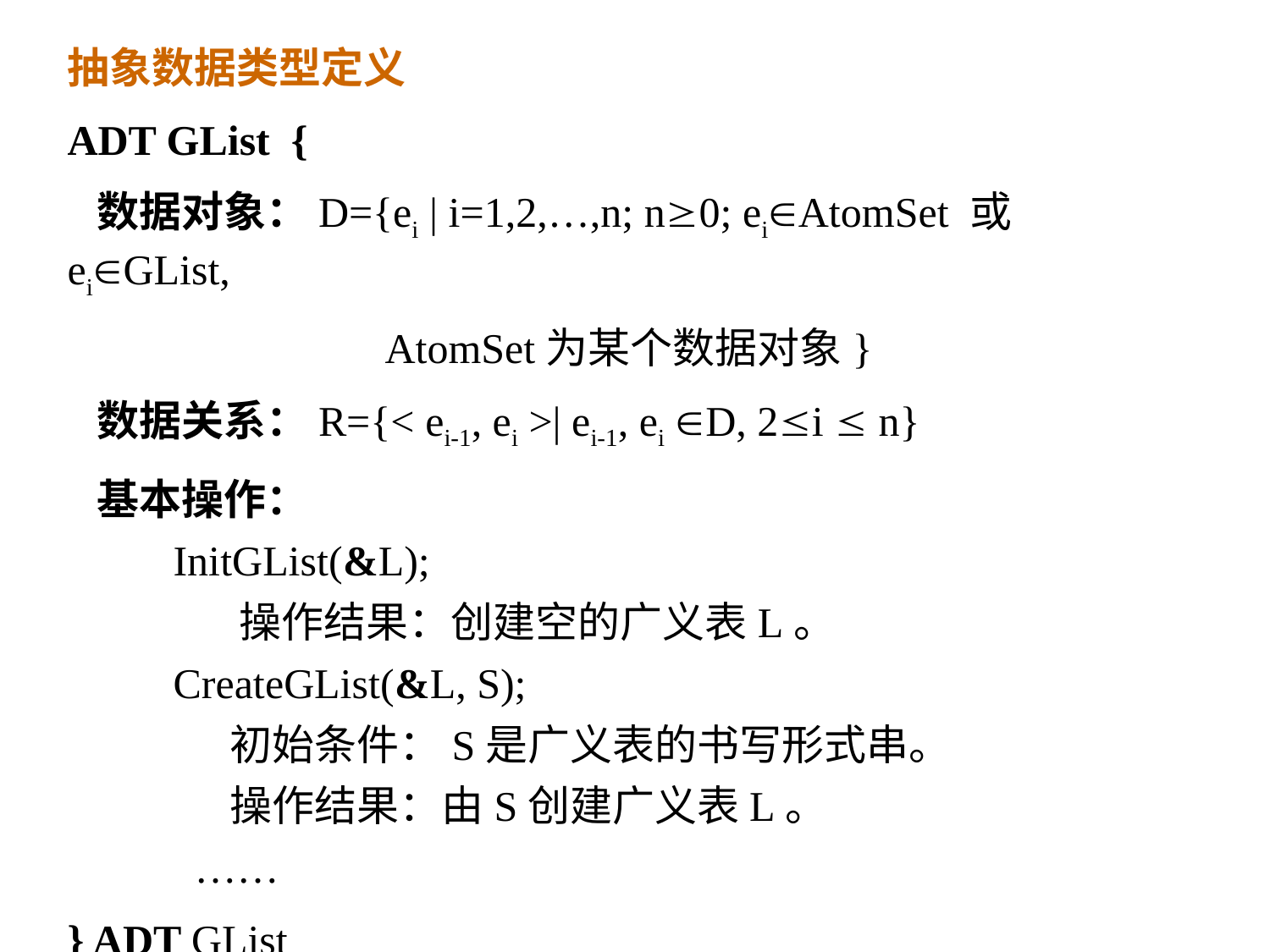

抽象数据类型定义
ADT GList  {
  数据对象：D={ei | i=1,2,…,n; n≥0; ei∈AtomSet 或 ei∈GList,
                              AtomSet为某个数据对象}
  数据关系：R={< ei-1, ei >| ei-1, ei ∈D, 2≤i ≤ n}
  基本操作：
          InitGList(&L);
                 操作结果：创建空的广义表L。
          CreateGList(&L, S);
                初始条件：S是广义表的书写形式串。
                操作结果：由S创建广义表L。
            ……
} ADT GList